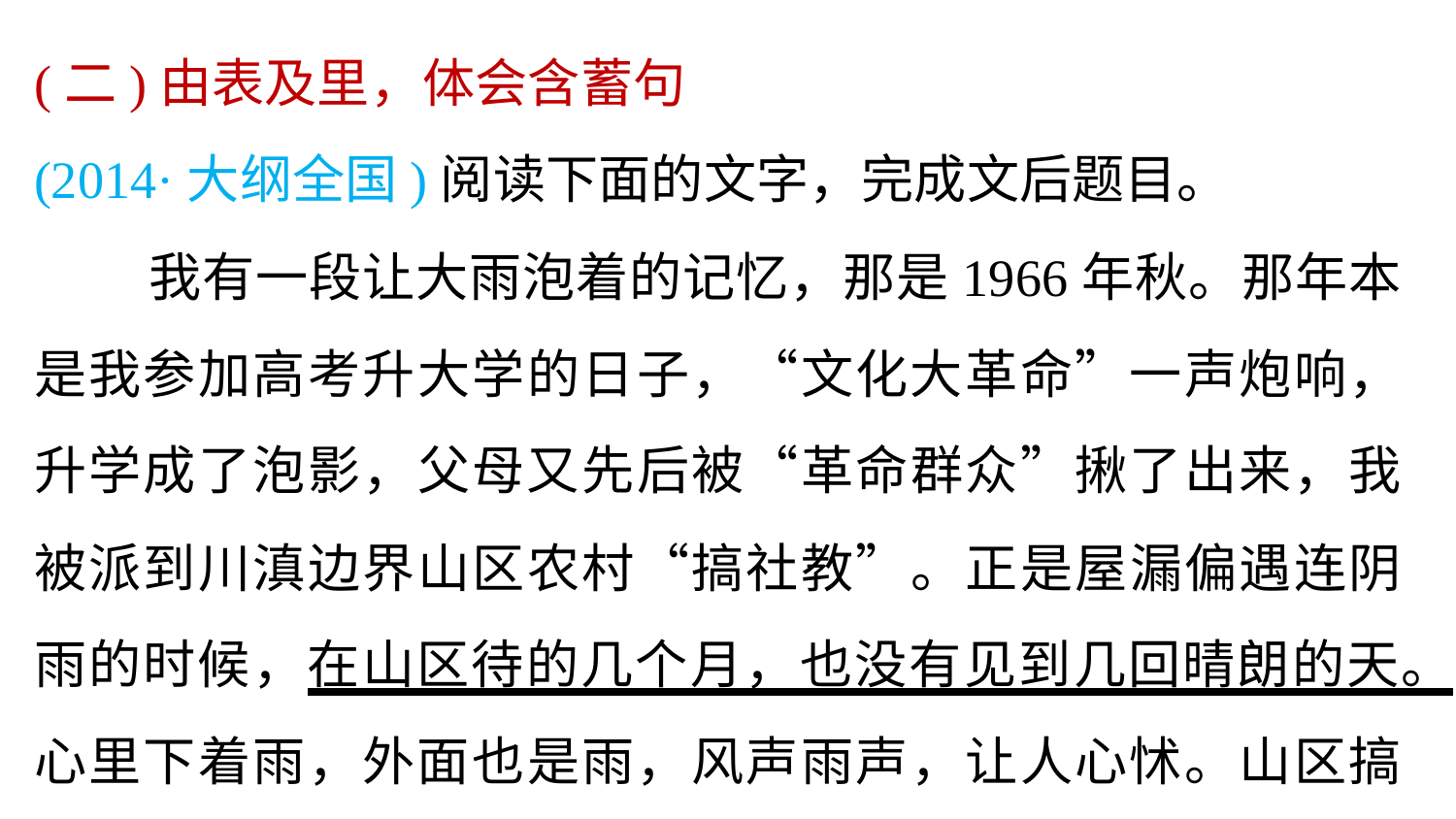

(二)由表及里，体会含蓄句
(2014·大纲全国)阅读下面的文字，完成文后题目。
        我有一段让大雨泡着的记忆，那是1966年秋。那年本是我参加高考升大学的日子，“文化大革命”一声炮响，升学成了泡影，父母又先后被“革命群众”揪了出来，我被派到川滇边界山区农村“搞社教”。正是屋漏偏遇连阴雨的时候，在山区待的几个月，也没有见到几回晴朗的天。心里下着雨，外面也是雨，风声雨声，让人心怵。山区搞运动，免不了天